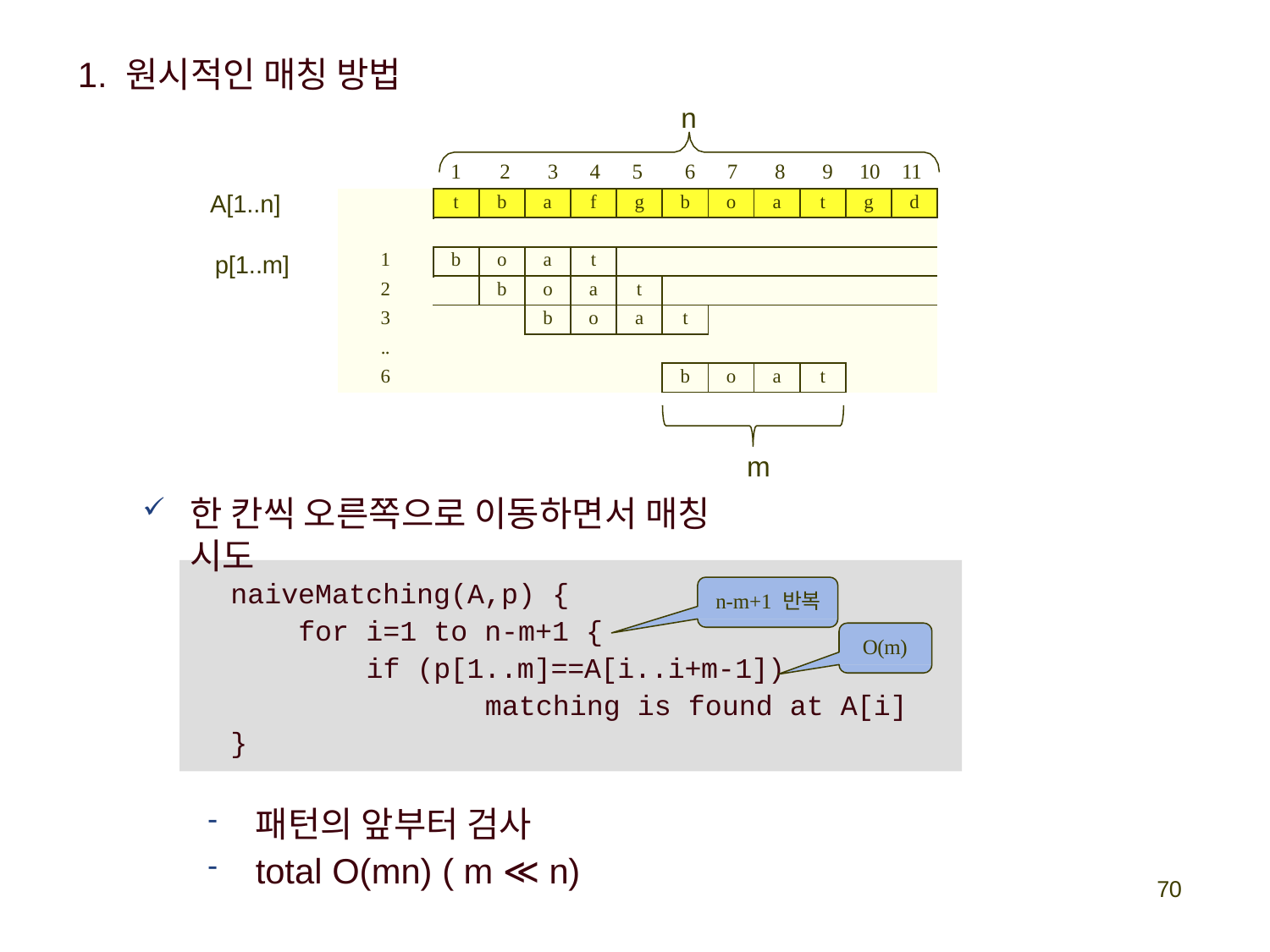

# 1. 원시적인 매칭 방법
n
1	2	3	4	5	6	7	8	9	10	11

A[1..n]

p[1..m]
|  | t | b | a | f | g | b | o | a | t | g | d |
| --- | --- | --- | --- | --- | --- | --- | --- | --- | --- | --- | --- |
|  |  |  |  |  |  |  |  |  |  |  |  |
| 1 | b | o | a | t |  |  |  |  |  |  |  |
| 2 |  | b | o | a | t |  |  |  |  |  |  |
| 3 |  |  | b | o | a | t |  |  |  |  |  |
| .. |  |  |  |  |  |  |  |  |  |  |  |
| 6 |  |  |  |  |  | b | o | a | t |  |  |

m
한 칸씩 오른쪽으로 이동하면서 매칭 시도

naiveMatching(A,p) {
for i=1 to n-m+1 {
if (p[1..m]==A[i..i+m-1])

n-m+1 반복

O(m)
matching is found at A[i]
}

패턴의 앞부터 검사
total O(mn) ( m ≪ n)
70